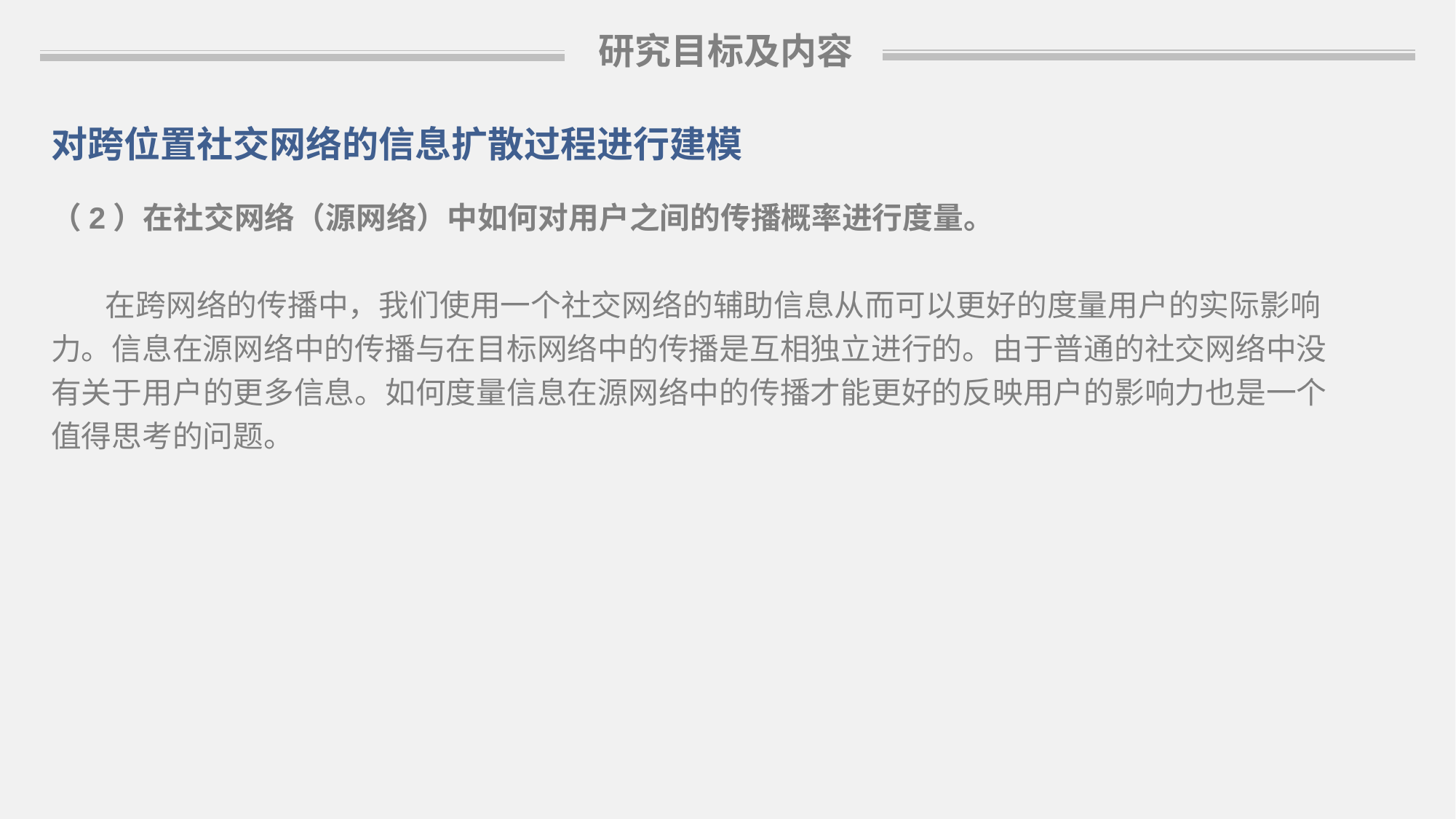

研究目标及内容
对跨位置社交网络的信息扩散过程进行建模
（2）在社交网络（源网络）中如何对用户之间的传播概率进行度量。

       在跨网络的传播中，我们使用一个社交网络的辅助信息从而可以更好的度量用户的实际影响力。信息在源网络中的传播与在目标网络中的传播是互相独立进行的。由于普通的社交网络中没有关于用户的更多信息。如何度量信息在源网络中的传播才能更好的反映用户的影响力也是一个值得思考的问题。